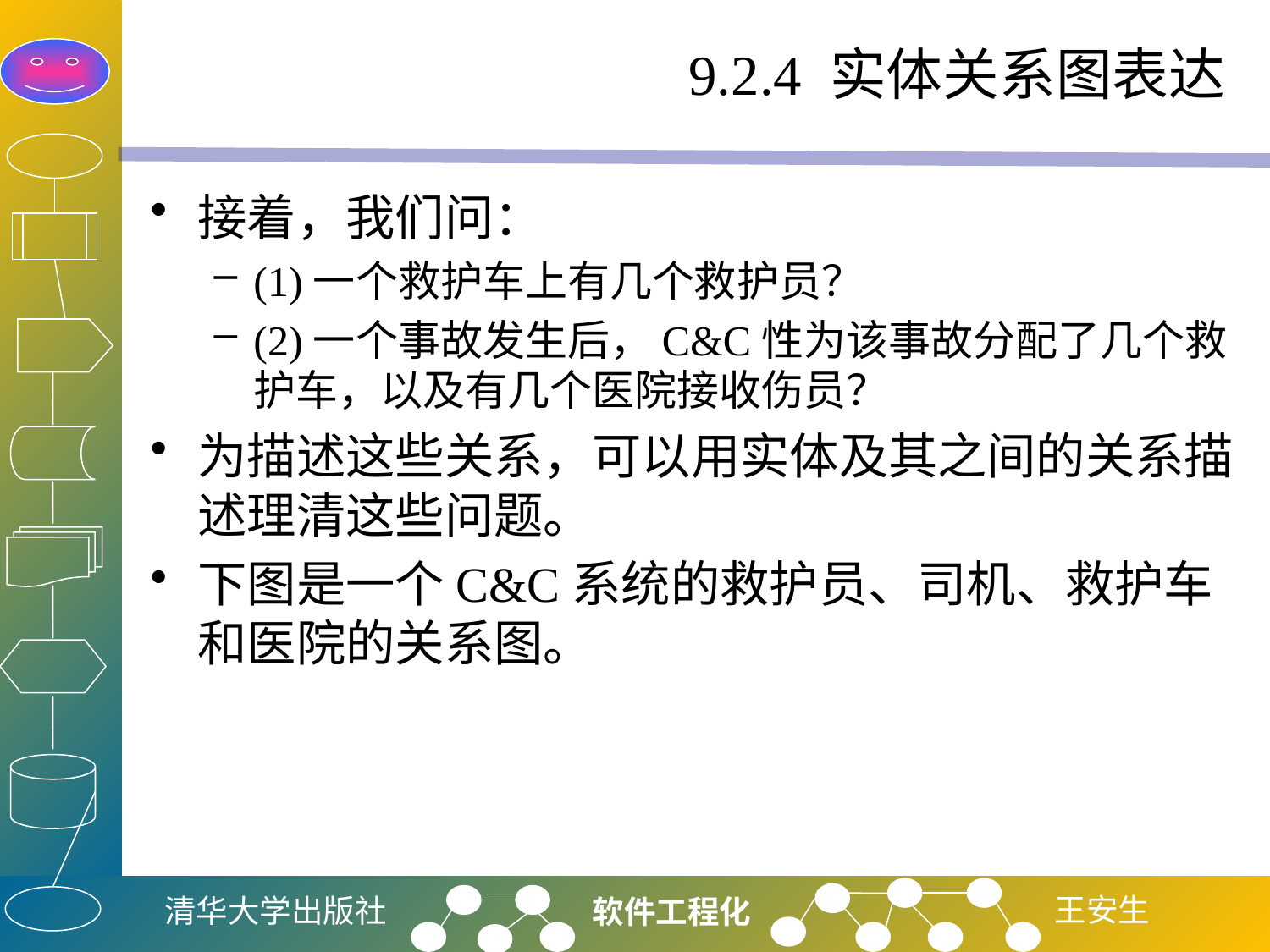

# 9.2.4 实体关系图表达
接着，我们问：
(1)一个救护车上有几个救护员？
(2)一个事故发生后，C&C性为该事故分配了几个救护车，以及有几个医院接收伤员？
为描述这些关系，可以用实体及其之间的关系描述理清这些问题。
下图是一个C&C系统的救护员、司机、救护车和医院的关系图。